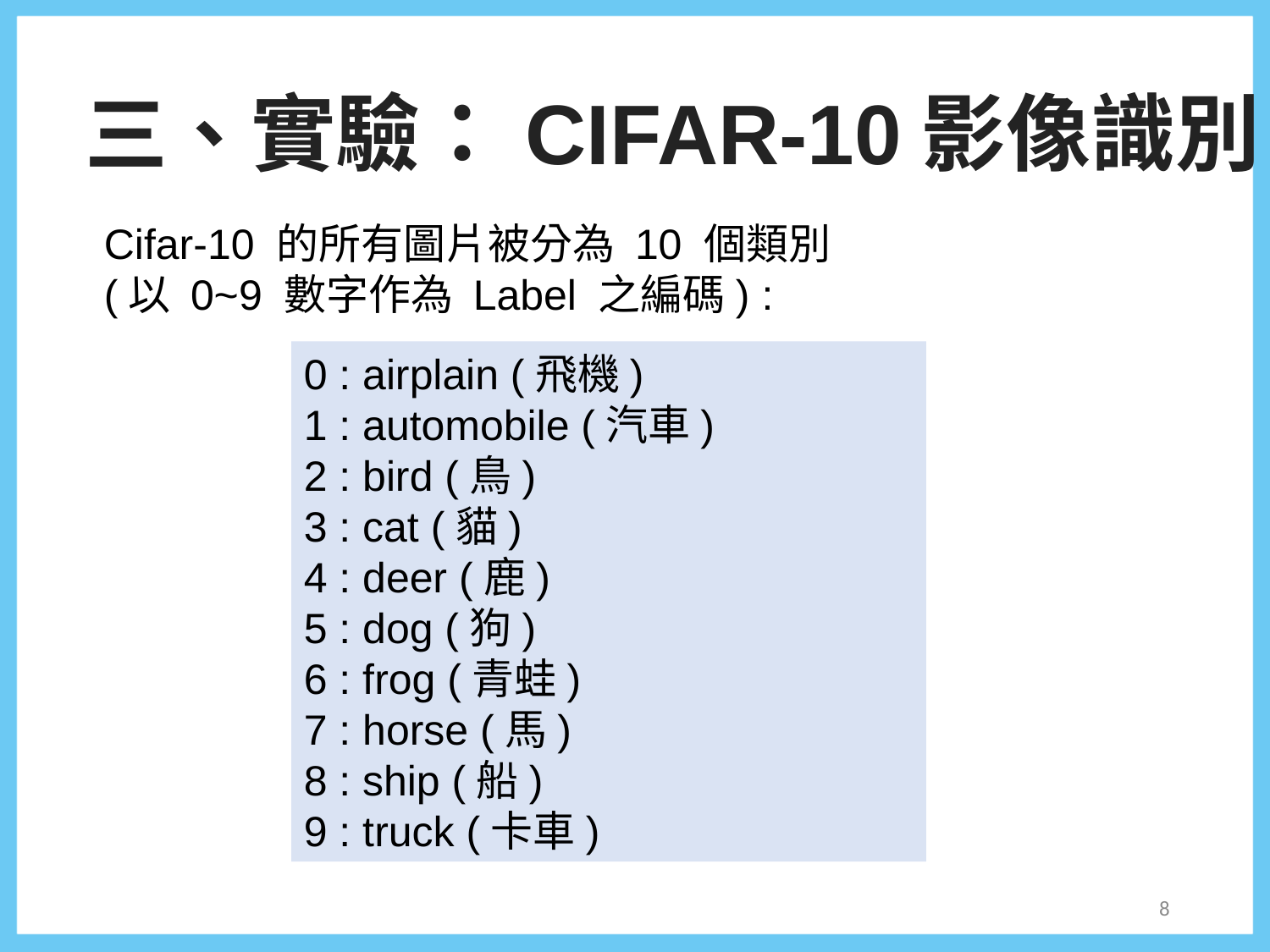

三、實驗：CIFAR-10影像識別
Cifar-10 的所有圖片被分為 10 個類別
(以 0~9 數字作為 Label 之編碼) :
0 : airplain (飛機)
1 : automobile (汽車)
2 : bird (鳥)
3 : cat (貓)
4 : deer (鹿)
5 : dog (狗)
6 : frog (青蛙)
7 : horse (馬)
8 : ship (船)
9 : truck (卡車)
8